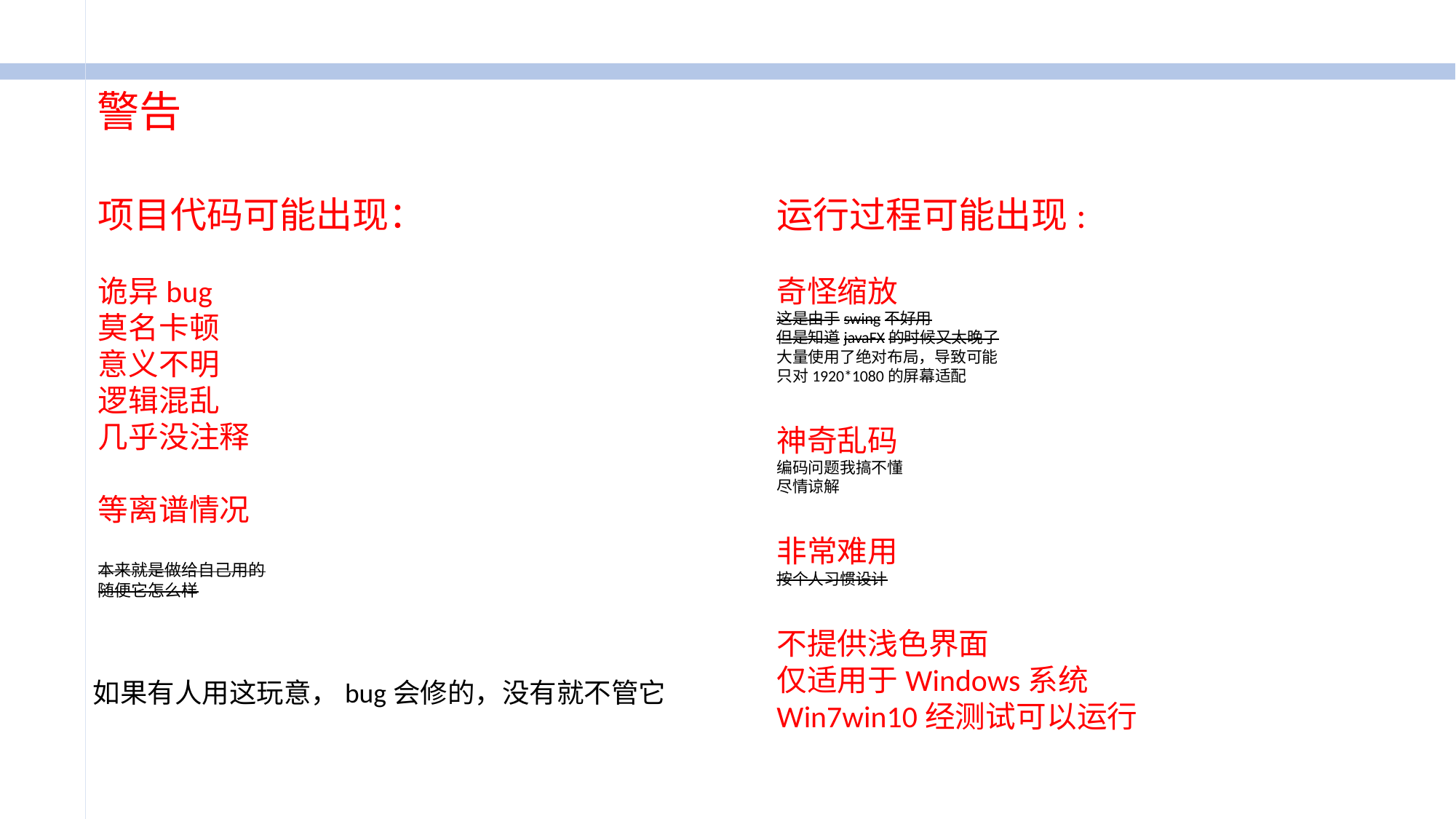

警告
项目代码可能出现：

诡异bug
莫名卡顿
意义不明
逻辑混乱
几乎没注释

等离谱情况

本来就是做给自己用的
随便它怎么样

运行过程可能出现:

奇怪缩放
这是由于swing不好用
但是知道javaFX的时候又太晚了
大量使用了绝对布局，导致可能
只对1920*1080的屏幕适配

神奇乱码
编码问题我搞不懂
尽情谅解

非常难用
按个人习惯设计

不提供浅色界面
仅适用于Windows系统
Win7win10经测试可以运行
如果有人用这玩意，bug会修的，没有就不管它